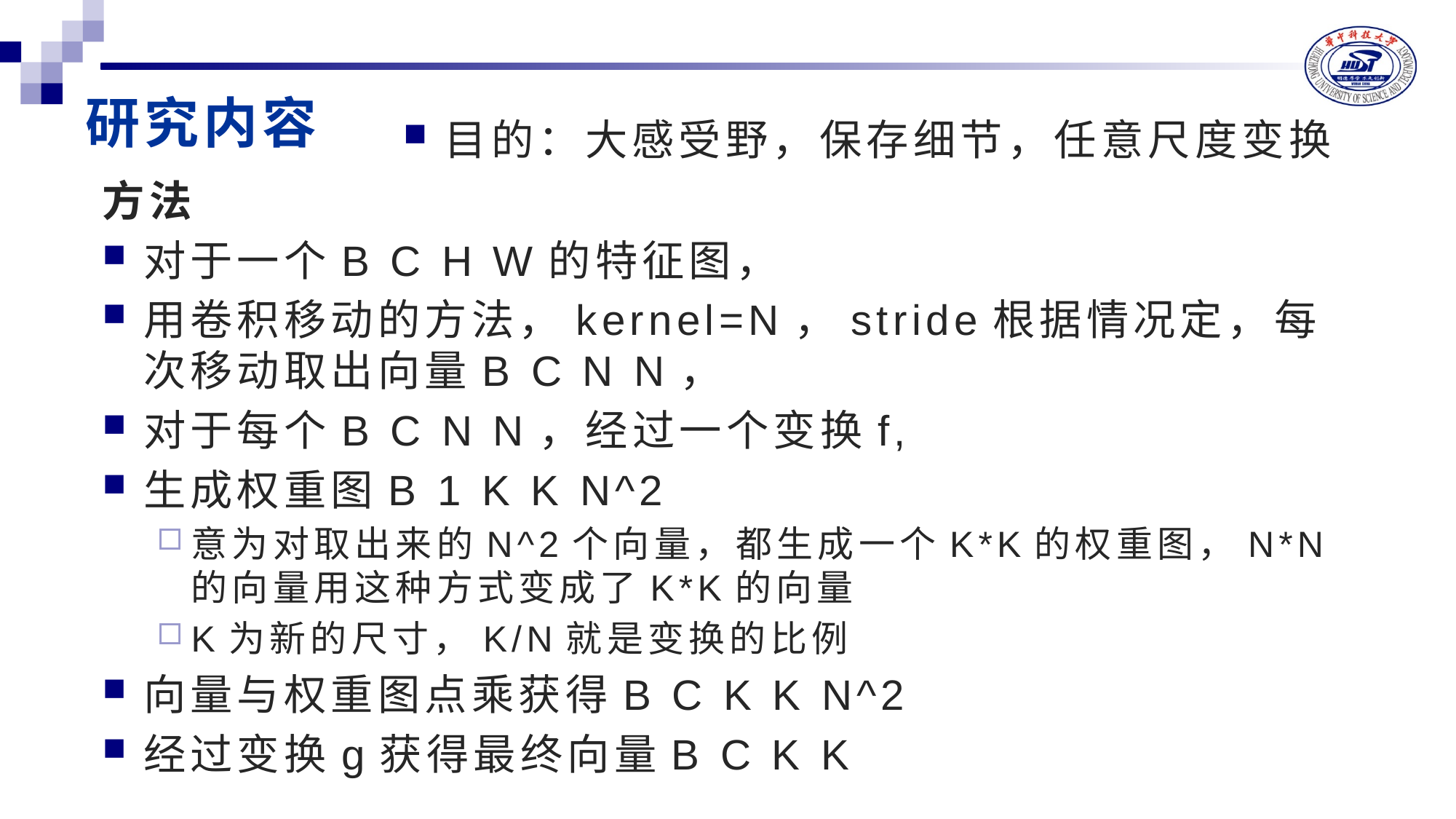

# 研究内容
目的：大感受野，保存细节，任意尺度变换
方法
对于一个B C H W的特征图，
用卷积移动的方法，kernel=N，stride根据情况定，每次移动取出向量B C N N，
对于每个B C N N，经过一个变换f,
生成权重图B 1 K K N^2
意为对取出来的N^2个向量，都生成一个K*K的权重图，N*N的向量用这种方式变成了K*K的向量
K为新的尺寸，K/N就是变换的比例
向量与权重图点乘获得B C K K N^2
经过变换g获得最终向量B C K K